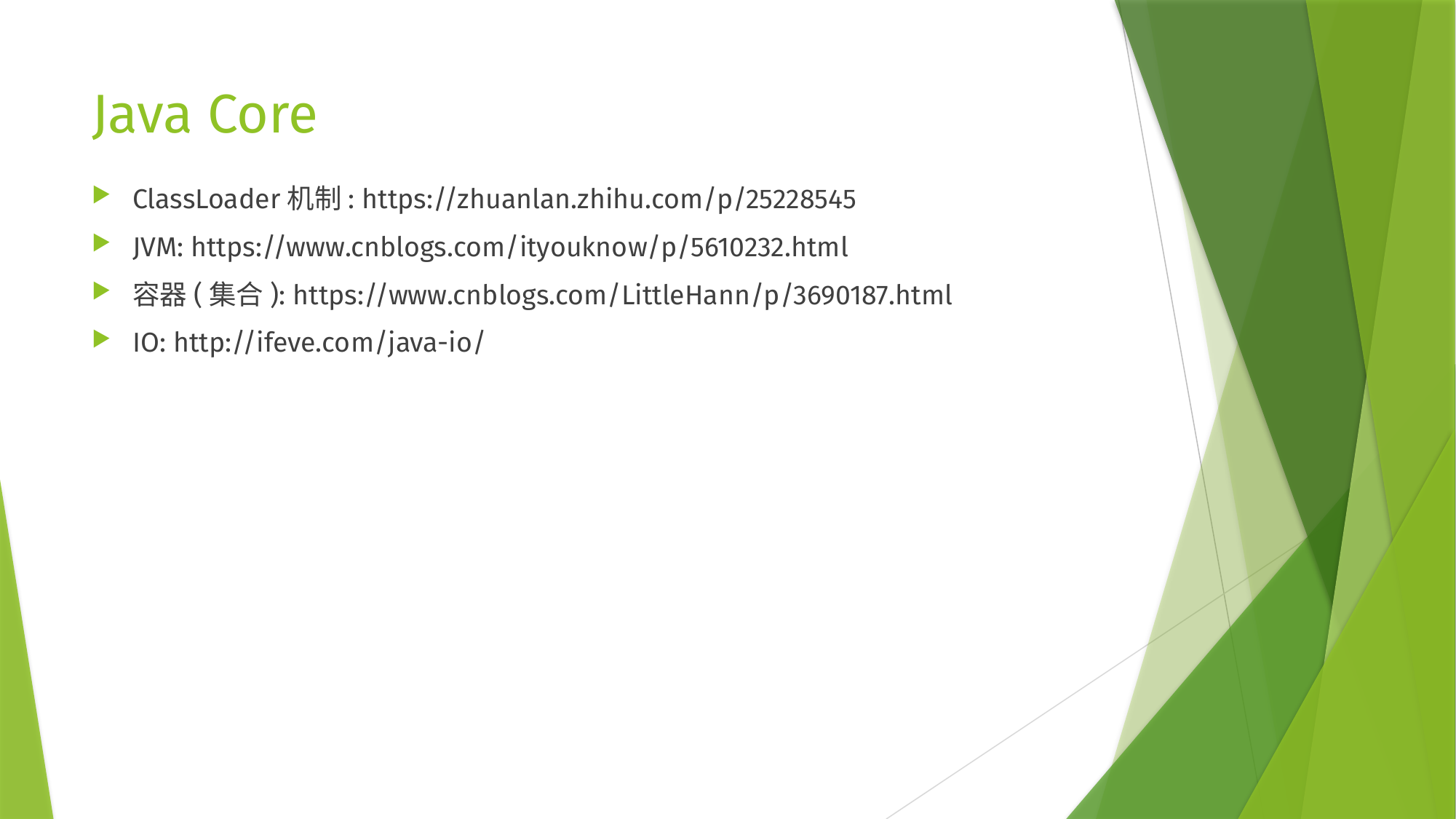

# Java Core
ClassLoader机制: https://zhuanlan.zhihu.com/p/25228545
JVM: https://www.cnblogs.com/ityouknow/p/5610232.html
容器(集合): https://www.cnblogs.com/LittleHann/p/3690187.html
IO: http://ifeve.com/java-io/